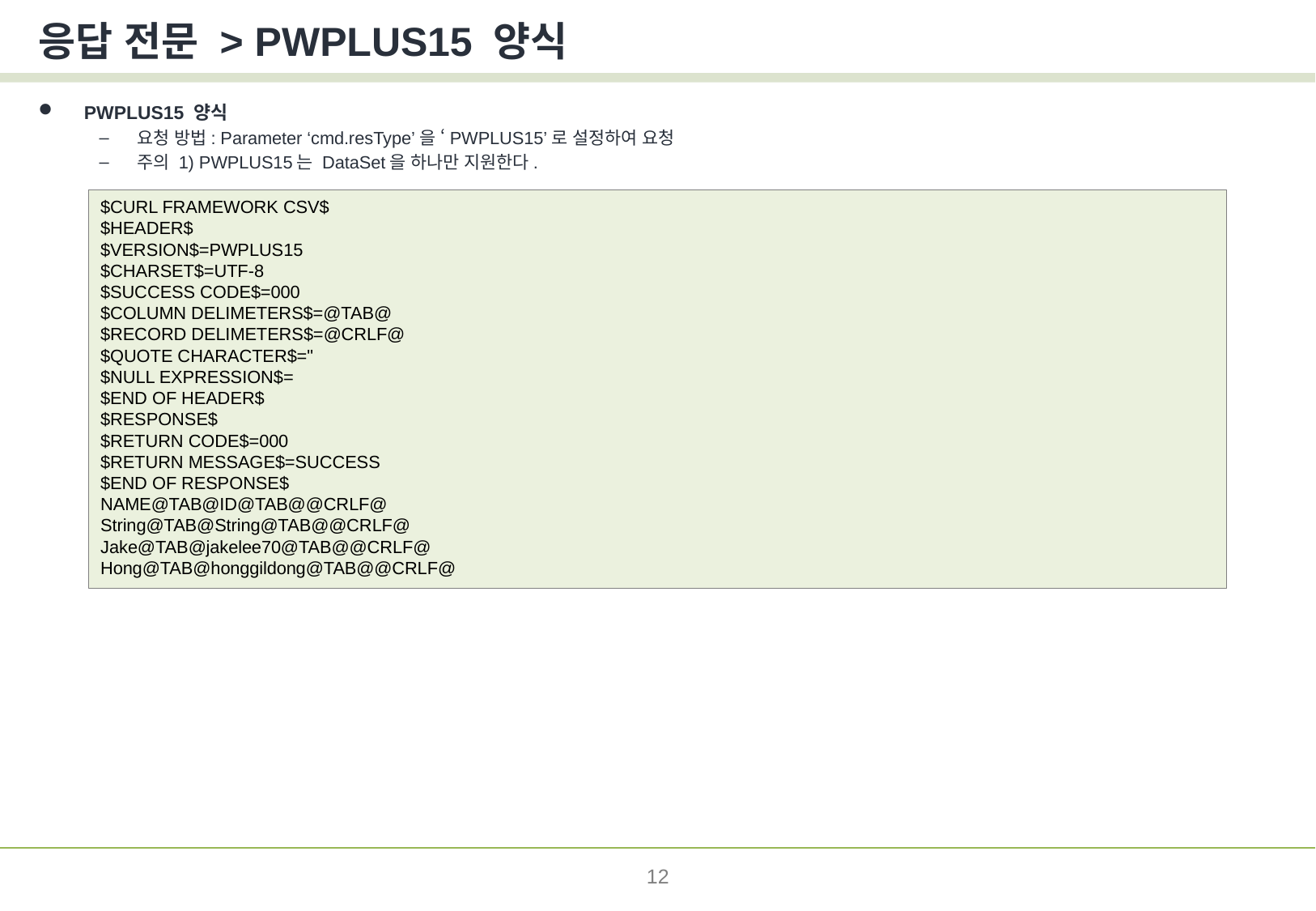

# 응답 전문 > PWPLUS15 양식
PWPLUS15 양식
요청 방법: Parameter ‘cmd.resType’을 ‘PWPLUS15’로 설정하여 요청
주의 1) PWPLUS15는 DataSet을 하나만 지원한다.
$CURL FRAMEWORK CSV$
$HEADER$
$VERSION$=PWPLUS15
$CHARSET$=UTF-8
$SUCCESS CODE$=000
$COLUMN DELIMETERS$=@TAB@
$RECORD DELIMETERS$=@CRLF@
$QUOTE CHARACTER$="
$NULL EXPRESSION$=
$END OF HEADER$
$RESPONSE$
$RETURN CODE$=000
$RETURN MESSAGE$=SUCCESS
$END OF RESPONSE$
NAME@TAB@ID@TAB@@CRLF@
String@TAB@String@TAB@@CRLF@
Jake@TAB@jakelee70@TAB@@CRLF@
Hong@TAB@honggildong@TAB@@CRLF@

12